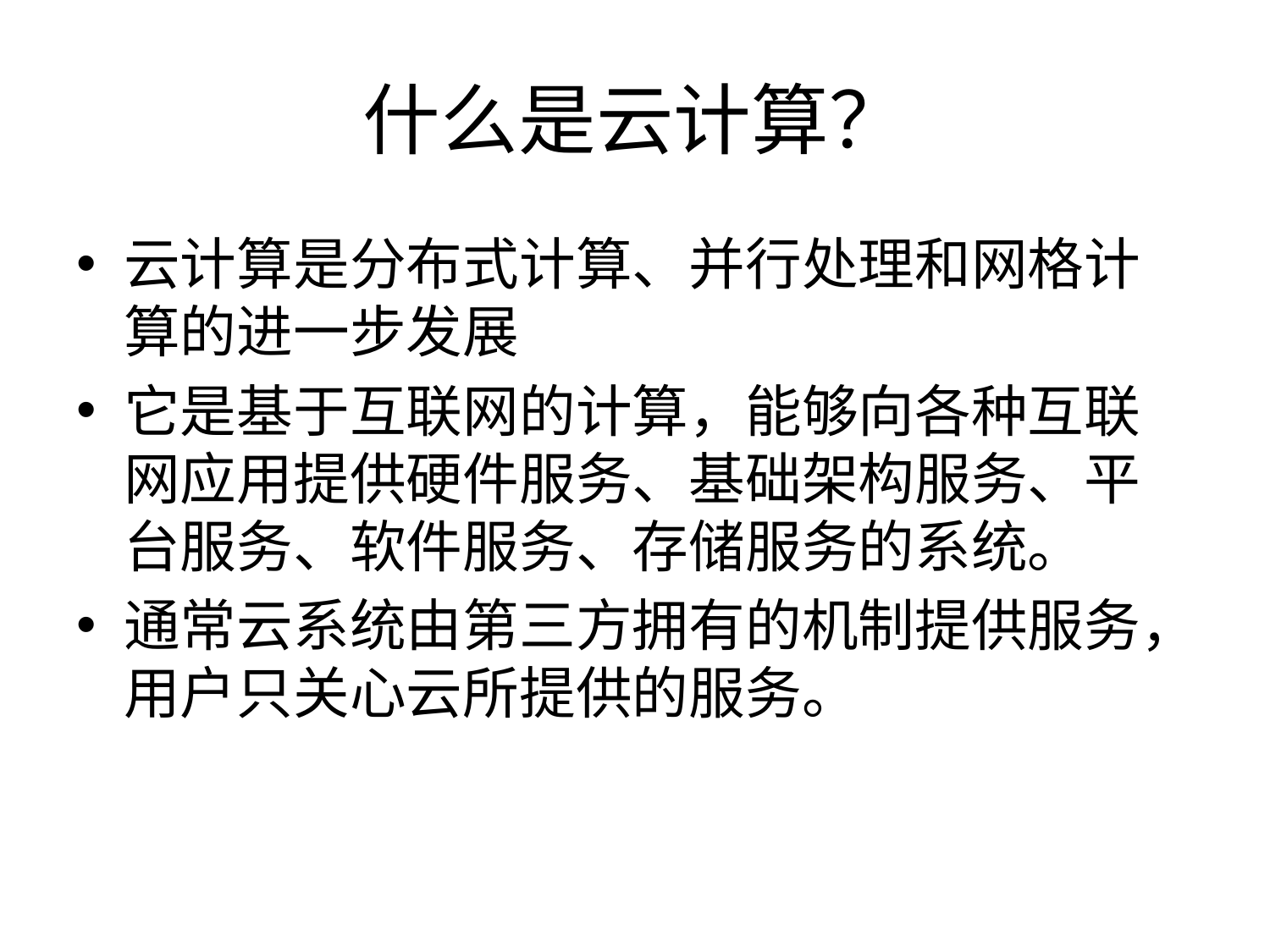

# 什么是云计算？
云计算是分布式计算、并行处理和网格计算的进一步发展
它是基于互联网的计算，能够向各种互联网应用提供硬件服务、基础架构服务、平台服务、软件服务、存储服务的系统。
通常云系统由第三方拥有的机制提供服务，用户只关心云所提供的服务。